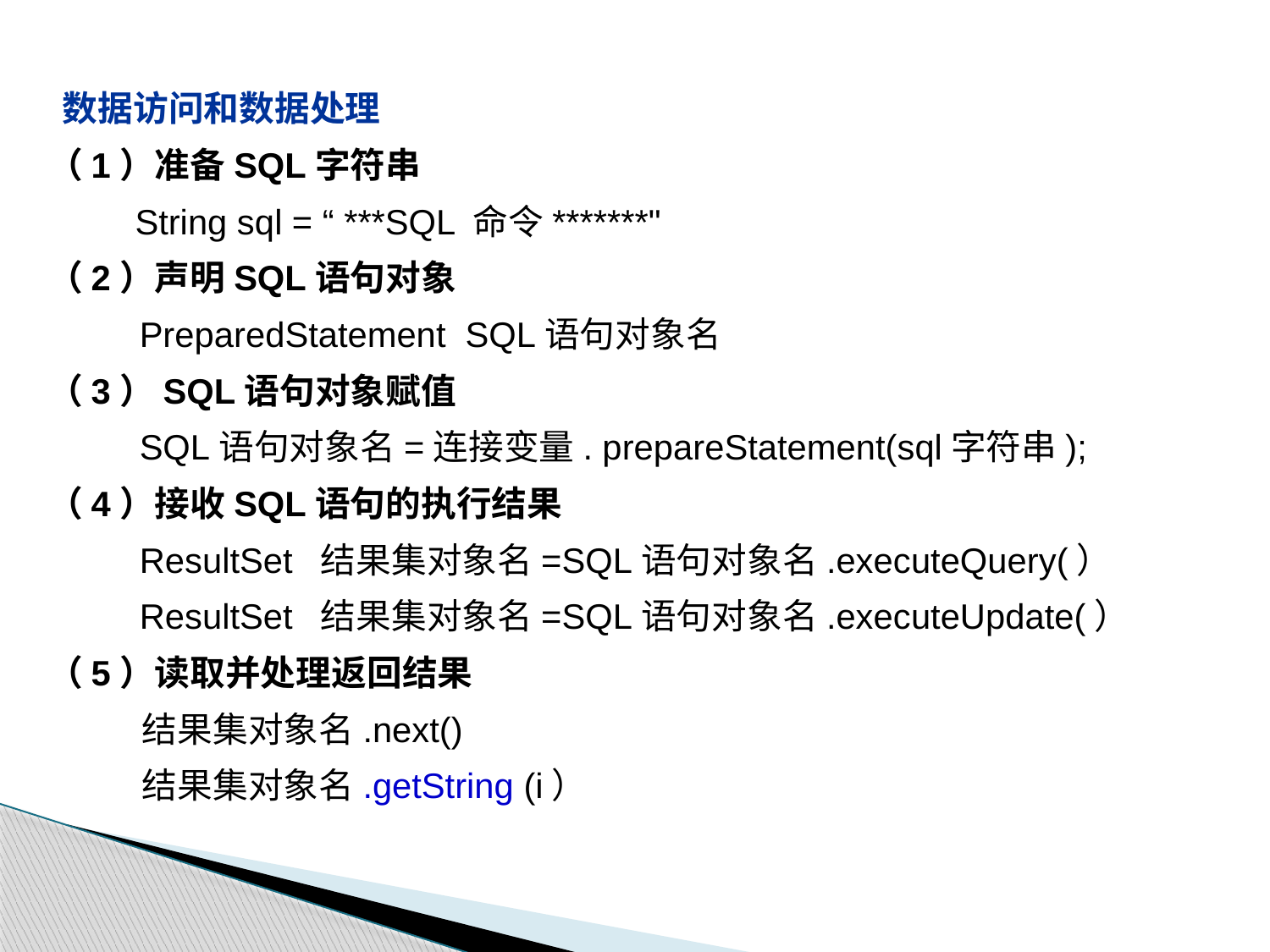

数据访问和数据处理
（1）准备SQL字符串
         String sql = “ ***SQL 命令*******"
（2）声明SQL语句对象
   PreparedStatement  SQL语句对象名
（3）SQL语句对象赋值
   SQL语句对象名=连接变量. prepareStatement(sql字符串);
（4）接收SQL语句的执行结果
   ResultSet  结果集对象名=SQL语句对象名.executeQuery(）
   ResultSet  结果集对象名=SQL语句对象名.executeUpdate(）
（5）读取并处理返回结果
   结果集对象名.next()
   结果集对象名.getString (i）